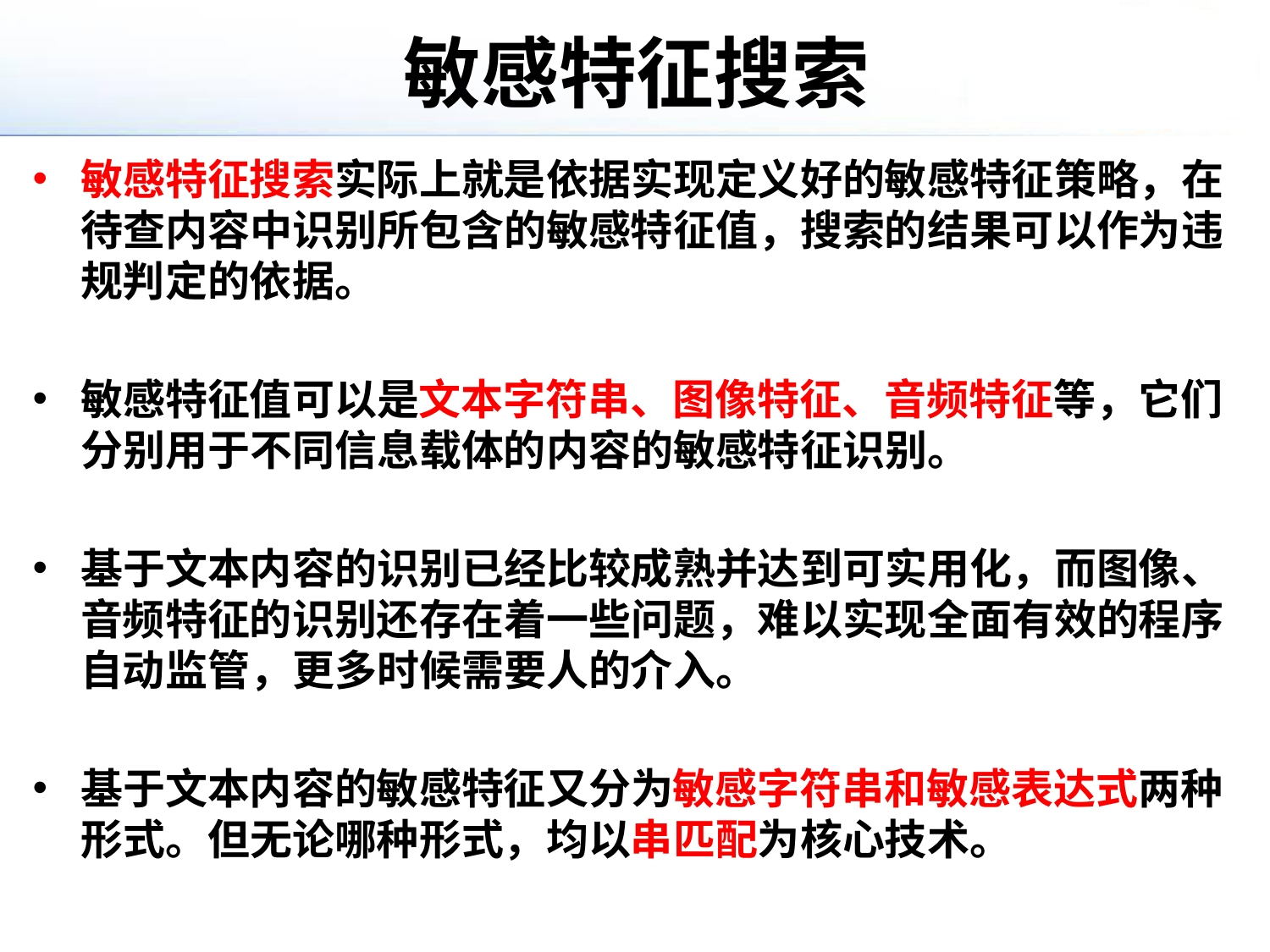

# 敏感特征搜索
敏感特征搜索实际上就是依据实现定义好的敏感特征策略，在待查内容中识别所包含的敏感特征值，搜索的结果可以作为违规判定的依据。

敏感特征值可以是文本字符串、图像特征、音频特征等，它们分别用于不同信息载体的内容的敏感特征识别。

基于文本内容的识别已经比较成熟并达到可实用化，而图像、音频特征的识别还存在着一些问题，难以实现全面有效的程序自动监管，更多时候需要人的介入。

基于文本内容的敏感特征又分为敏感字符串和敏感表达式两种形式。但无论哪种形式，均以串匹配为核心技术。